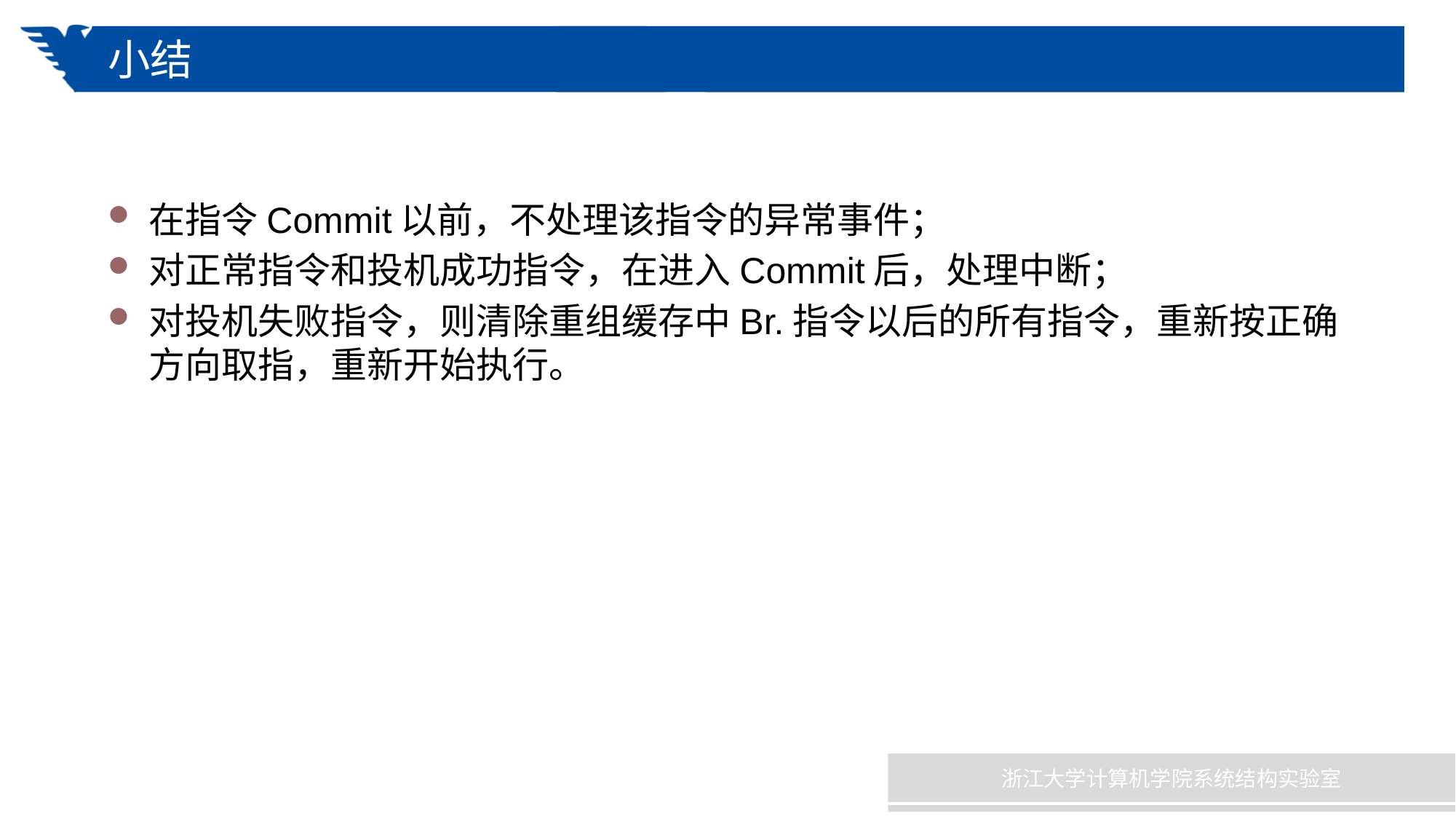

# 小结
在指令Commit以前，不处理该指令的异常事件；
对正常指令和投机成功指令，在进入Commit后，处理中断；
对投机失败指令，则清除重组缓存中Br.指令以后的所有指令，重新按正确方向取指，重新开始执行。